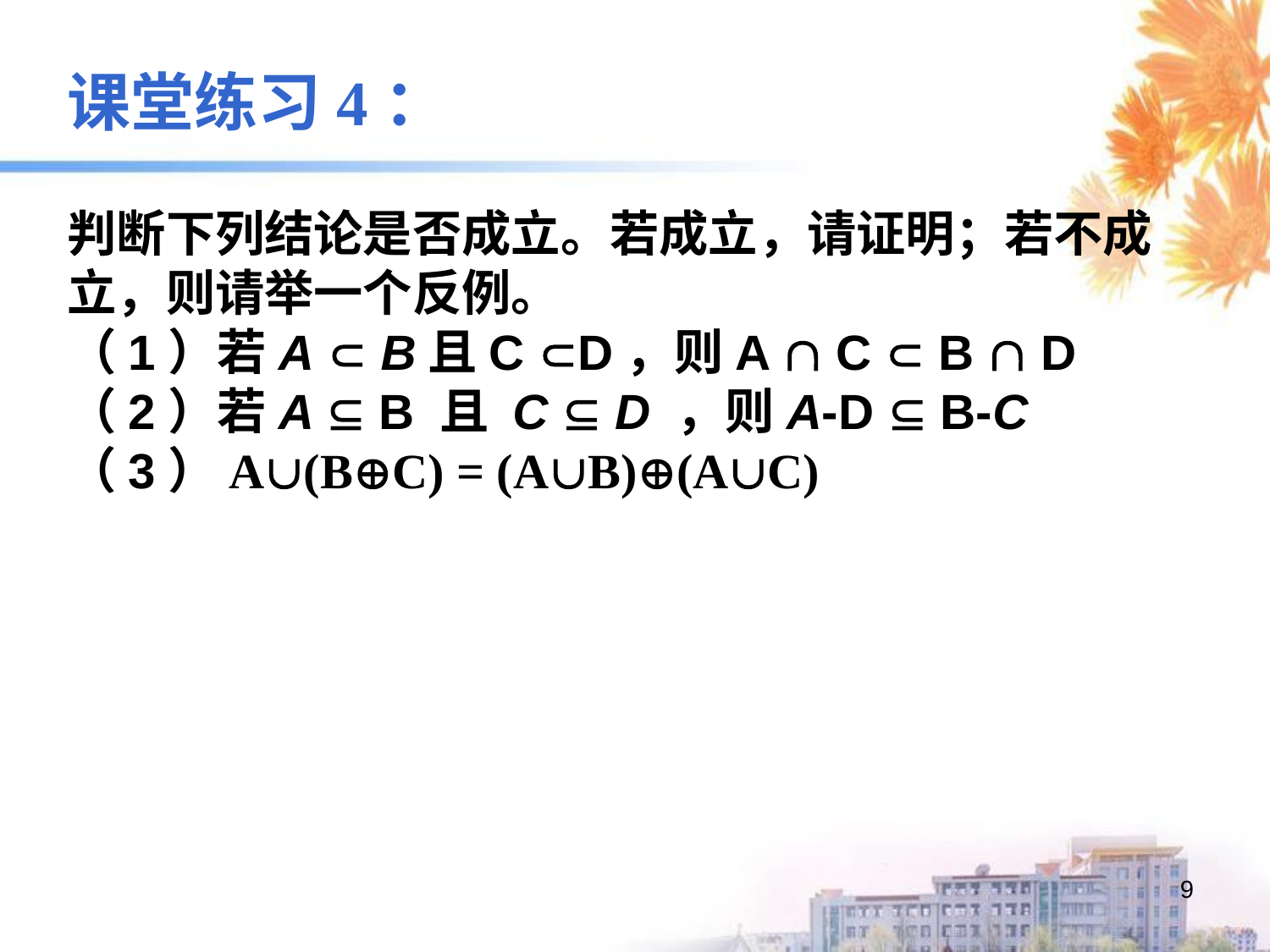

课堂练习4：
判断下列结论是否成立。若成立，请证明；若不成立，则请举一个反例。
（1）若A ⊂ B且C ⊂D，则A ∩ C ⊂ B ∩ D
（2）若A ⊆ B 且 C ⊆ D ，则A-D ⊆ B-C
（3）A∪(B⊕C) = (A∪B)⊕(A∪C)

9